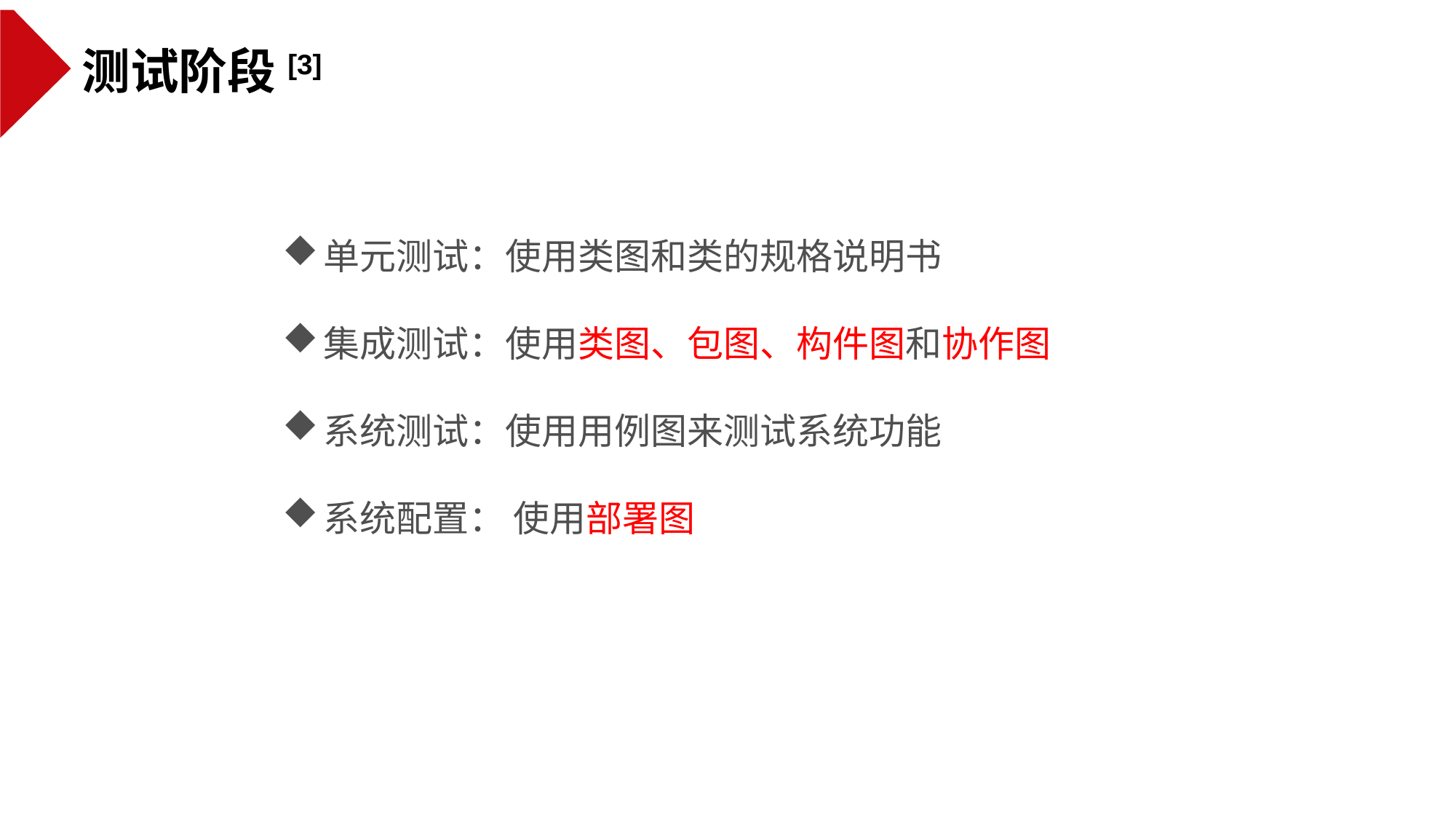

测试阶段[3]
单元测试：使用类图和类的规格说明书

集成测试：使用类图、包图、构件图和协作图

系统测试：使用用例图来测试系统功能

系统配置： 使用部署图